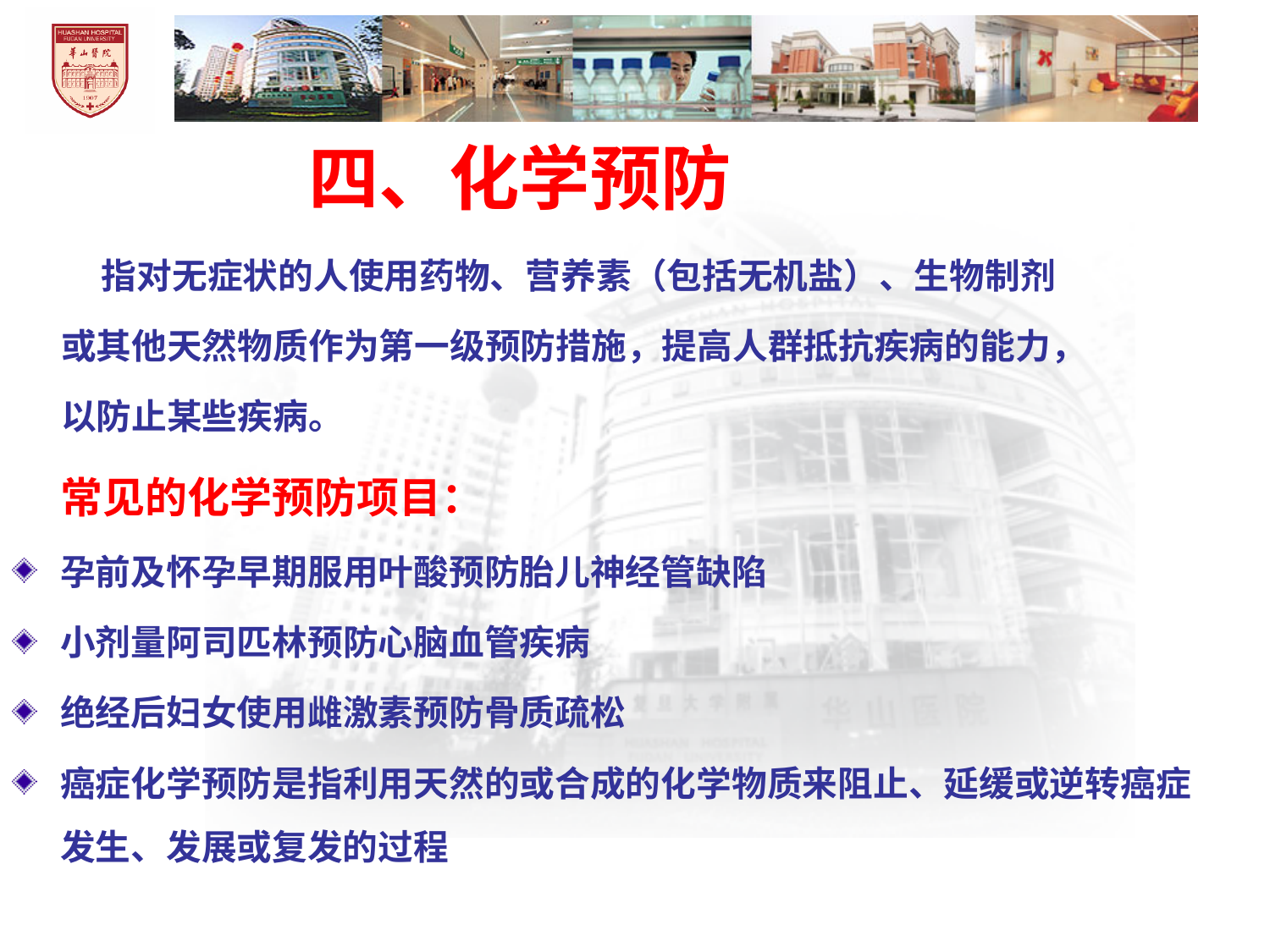

四、化学预防
          指对无症状的人使用药物、营养素（包括无机盐）、生物制剂
     或其他天然物质作为第一级预防措施，提高人群抵抗疾病的能力，
     以防止某些疾病。
    常见的化学预防项目：
孕前及怀孕早期服用叶酸预防胎儿神经管缺陷
小剂量阿司匹林预防心脑血管疾病
绝经后妇女使用雌激素预防骨质疏松
癌症化学预防是指利用天然的或合成的化学物质来阻止、延缓或逆转癌症发生、发展或复发的过程